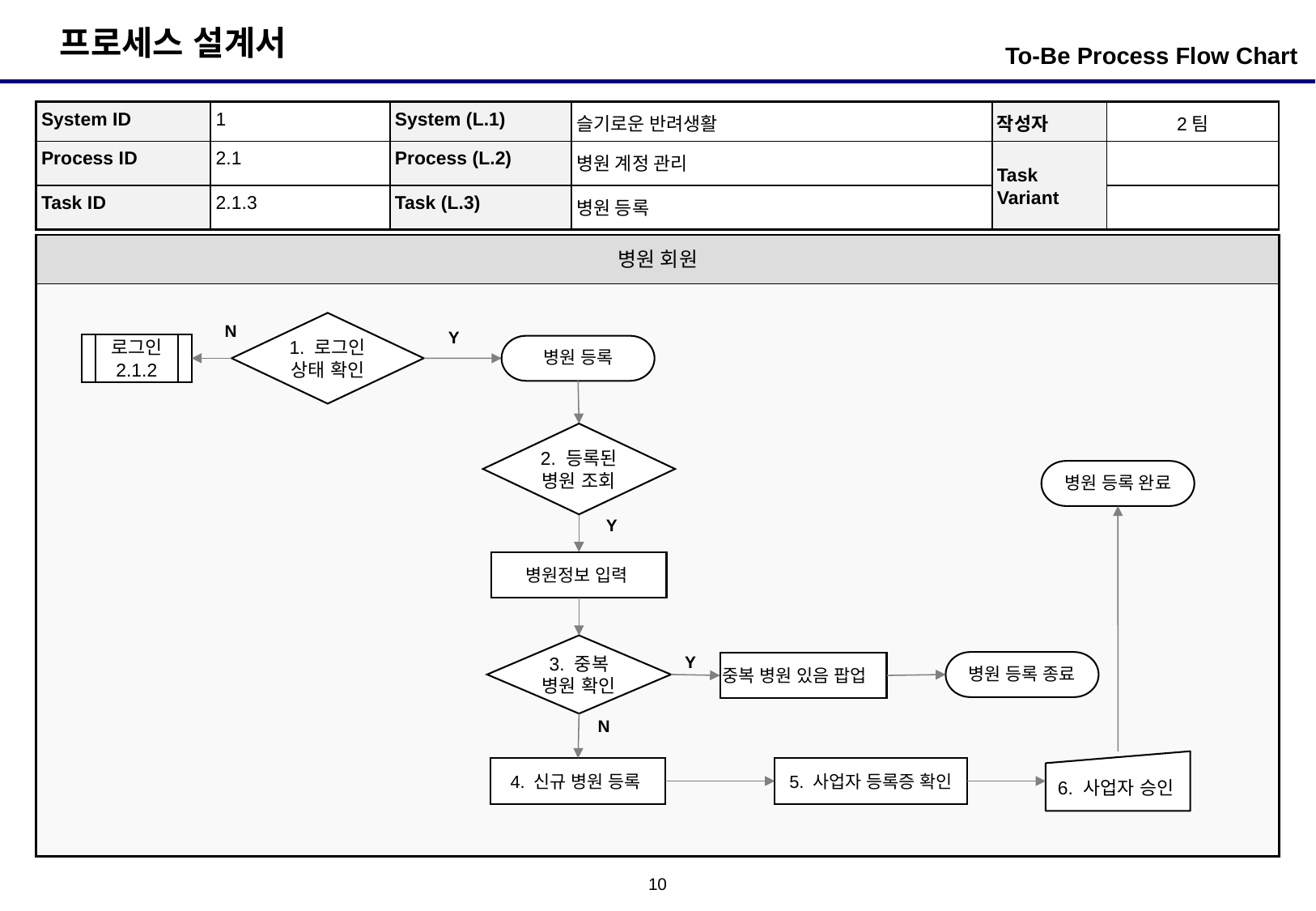

To-Be Process Flow Chart
| System ID | 1 | System (L.1) | 슬기로운 반려생활 | 작성자 | 2팀 |
| --- | --- | --- | --- | --- | --- |
| Process ID | 2.1 | Process (L.2) | 병원 계정 관리 | Task Variant |  |
| Task ID | 2.1.3 | Task (L.3) | 병원 등록 |  |  |
| 병원 회원 |
| --- |
|  |
1. 로그인
상태 확인
N
Y
로그인
2.1.2
병원 등록
2. 등록된 병원 조회
병원 등록 완료
Y
병원정보 입력
3. 중복 병원 확인
Y
병원 등록 종료
중복 병원 있음 팝업
N
6. 사업자 승인
4. 신규 병원 등록
5. 사업자 등록증 확인